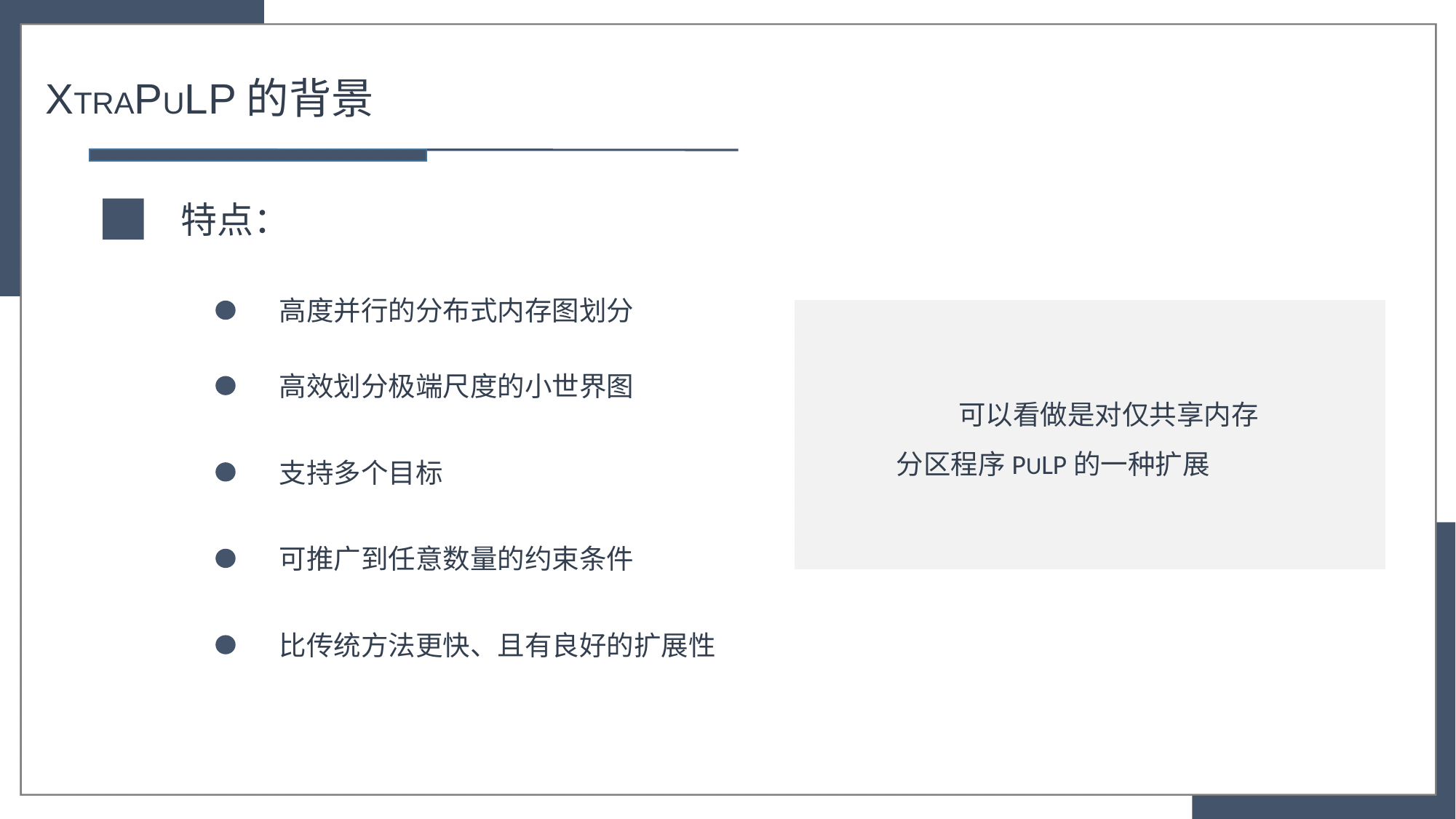

XTRAPULP的背景

特点：

高度并行的分布式内存图划分

高效划分极端尺度的小世界图

         可以看做是对仅共享内存分区程序PULP的一种扩展
支持多个目标

可推广到任意数量的约束条件

比传统方法更快、且有良好的扩展性